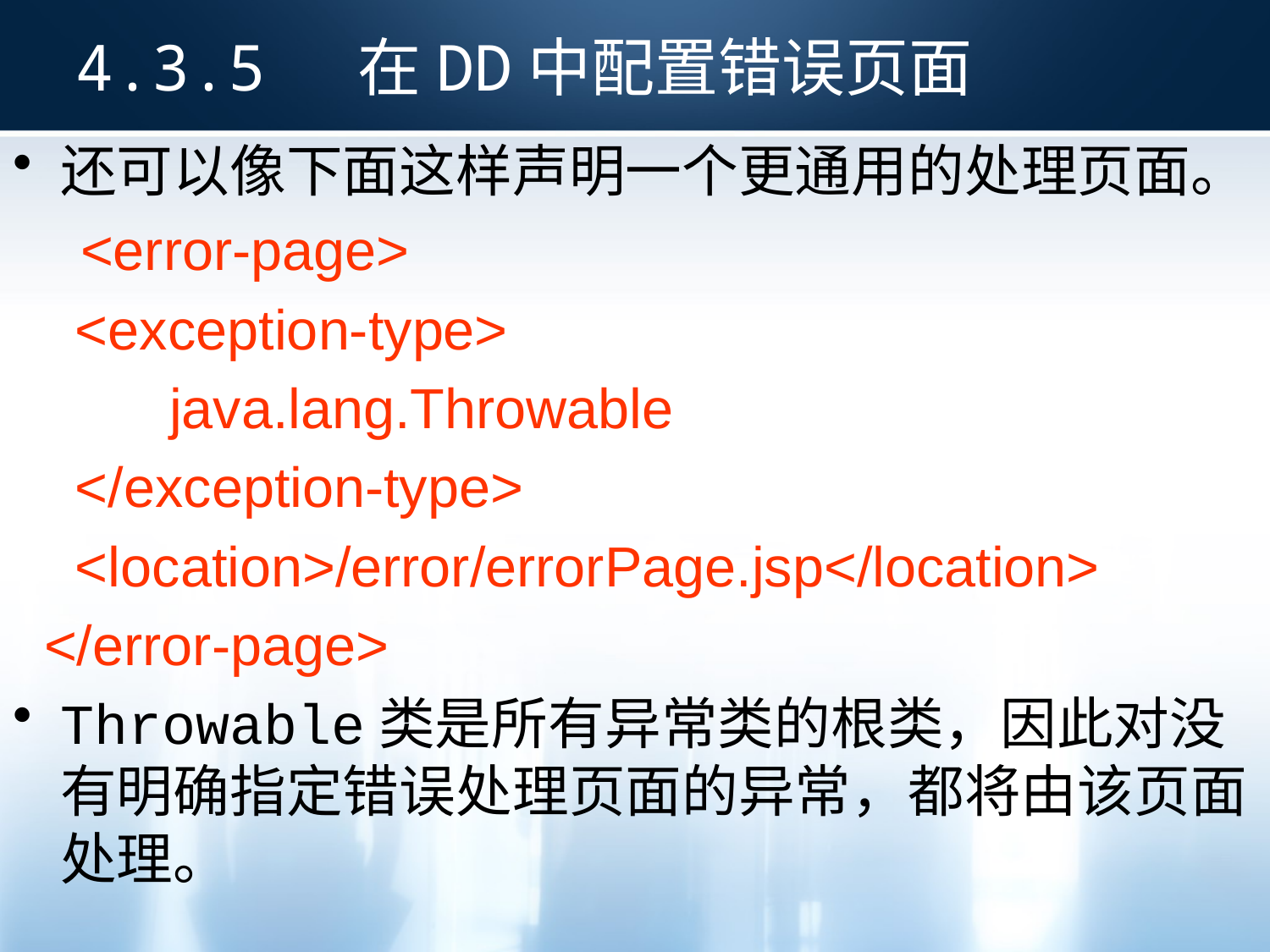

4.3.5  在DD中配置错误页面
还可以像下面这样声明一个更通用的处理页面。
  <error-page>
    <exception-type>
          java.lang.Throwable
    </exception-type>
    <location>/error/errorPage.jsp</location>
  </error-page>
Throwable类是所有异常类的根类，因此对没有明确指定错误处理页面的异常，都将由该页面处理。